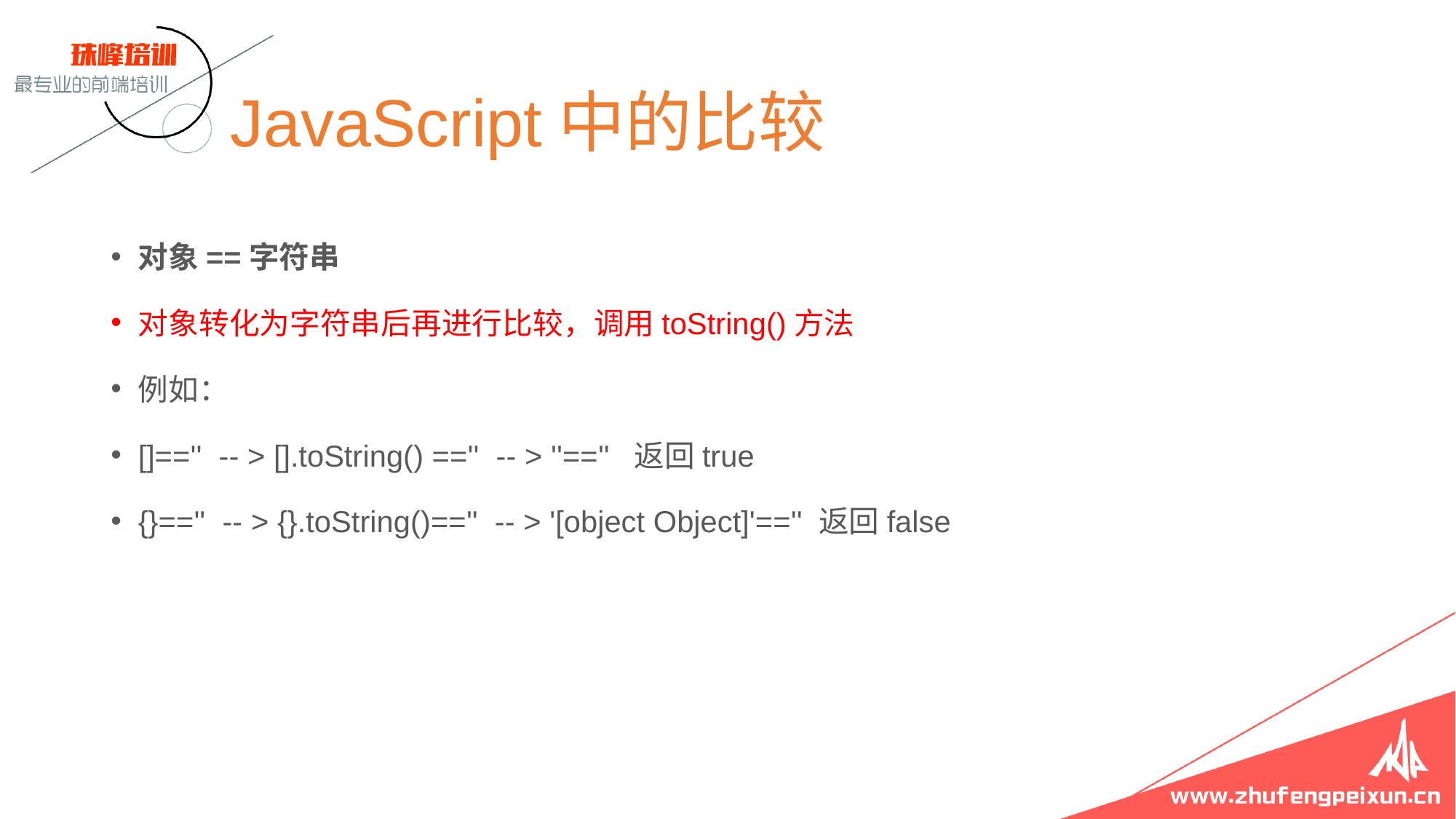

# JavaScript中的比较
对象==字符串
对象转化为字符串后再进行比较，调用toString()方法
例如：
[]==''  -- > [].toString() ==''  -- > ''==''  返回true
{}==''  -- > {}.toString()==''  -- > '[object Object]'=='' 返回false